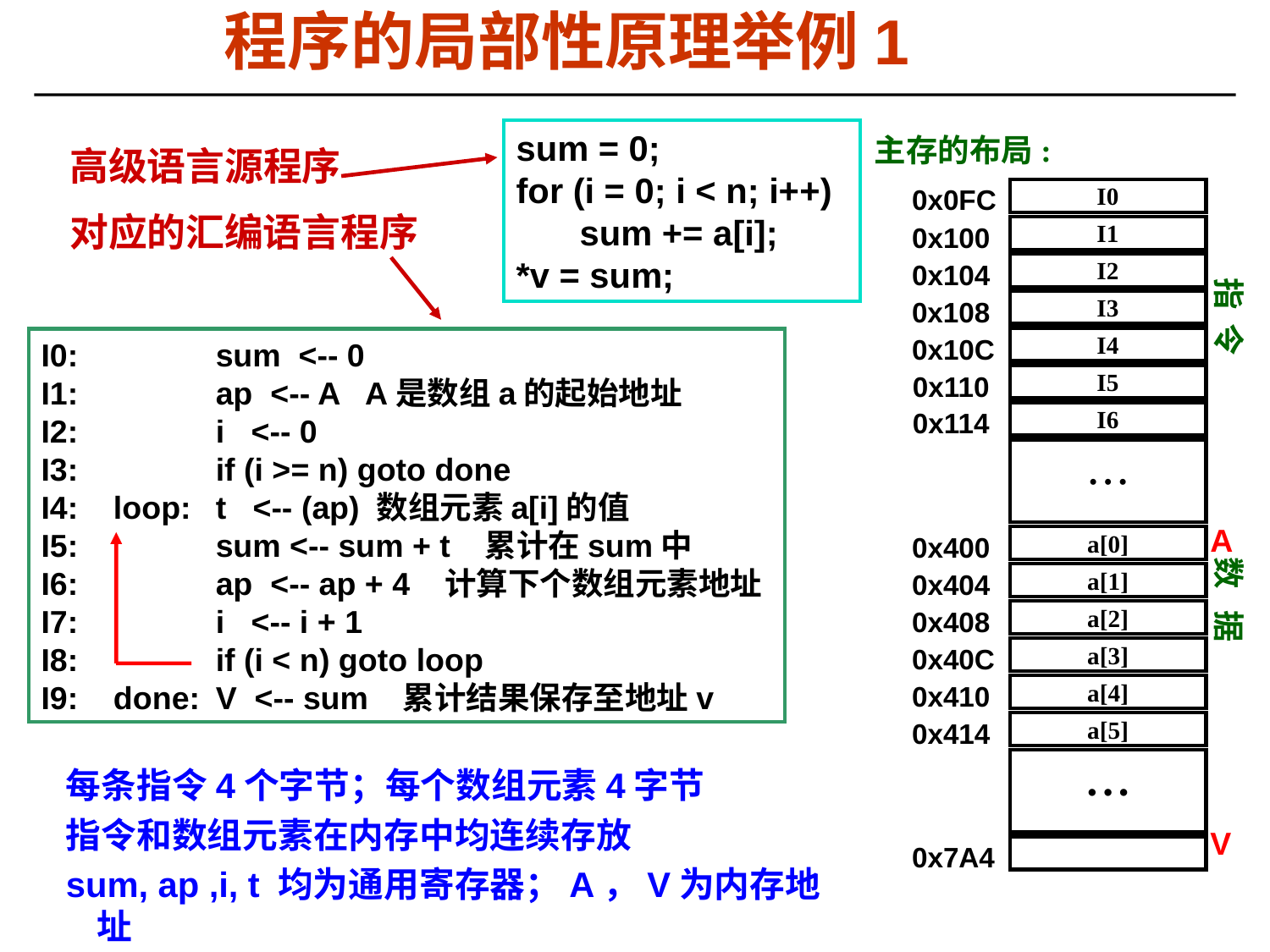

程序的局部性原理举例1
sum = 0;
for (i = 0; i < n; i++)
	sum += a[i];
*v = sum;
主存的布局:
0x0FC
I0
0x100
I1
0x104
I2
指  令                            数   据
0x108
I3
0x10C
I4
0x110
I5
0x114
I6
• • •
A
0x400
a[0]
0x404
a[1]
0x408
a[2]
0x40C
a[3]
0x410
a[4]
0x414
a[5]
• • •
V
0x7A4

高级语言源程序
对应的汇编语言程序

I0:		sum  <-- 0
I1:		ap  <-- A   A是数组a的起始地址
I2:		i   <-- 0
I3:		if (i >= n) goto done
I4:	loop:	t   <-- (ap) 数组元素a[i]的值
I5:		sum <-- sum + t   累计在sum中
I6:		ap  <-- ap + 4   计算下个数组元素地址
I7:		i   <-- i + 1
I8:		if (i < n) goto loop
I9:	done:	V  <-- sum   累计结果保存至地址v

每条指令4个字节；每个数组元素4字节
指令和数组元素在内存中均连续存放
sum, ap ,i, t 均为通用寄存器；A，V为内存地址